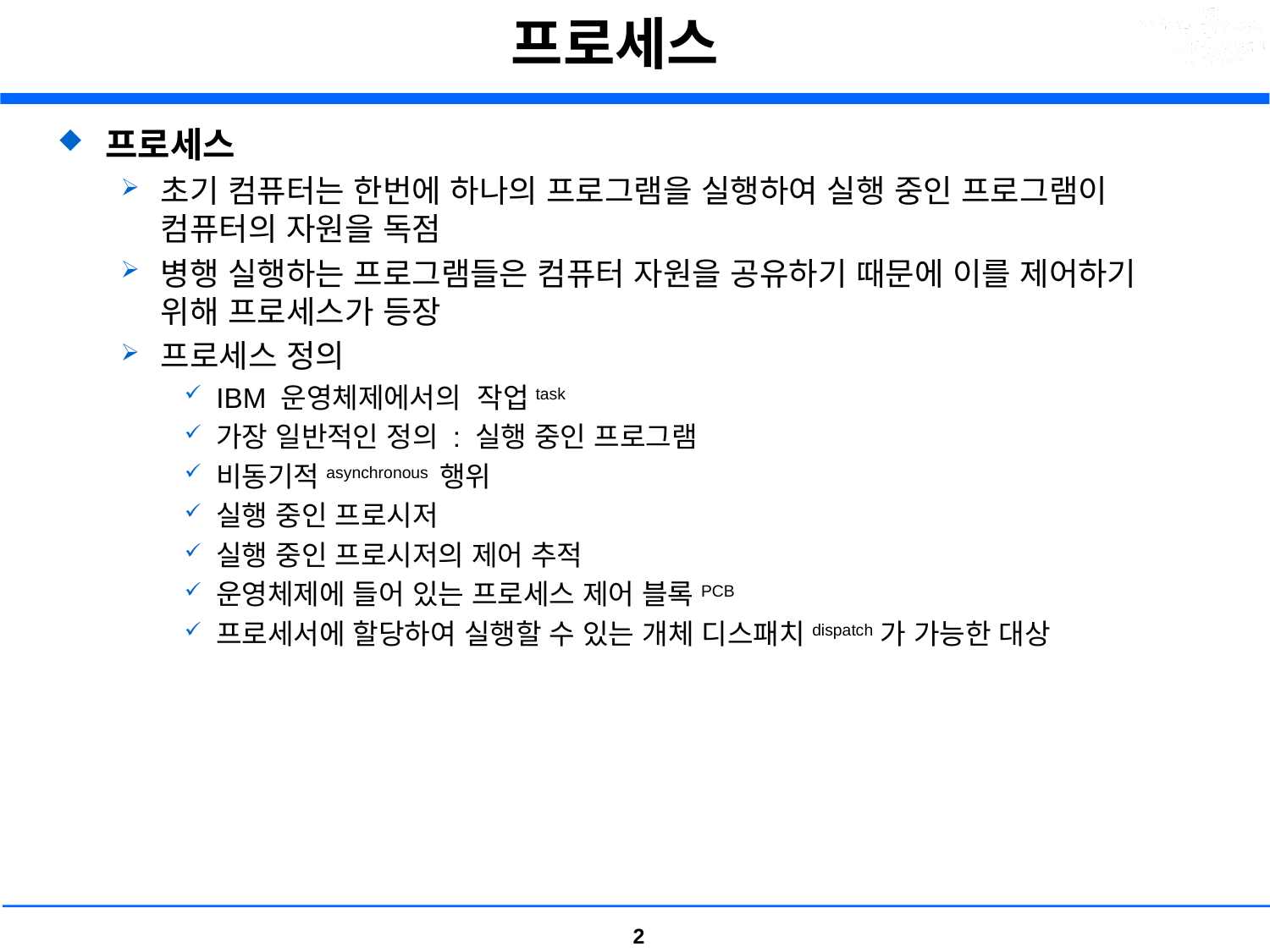

# 프로세스
프로세스
초기 컴퓨터는 한번에 하나의 프로그램을 실행하여 실행 중인 프로그램이 컴퓨터의 자원을 독점
병행 실행하는 프로그램들은 컴퓨터 자원을 공유하기 때문에 이를 제어하기 위해 프로세스가 등장
프로세스 정의
IBM 운영체제에서의  작업task
가장 일반적인 정의 : 실행 중인 프로그램
비동기적asynchronous 행위
실행 중인 프로시저
실행 중인 프로시저의 제어 추적
운영체제에 들어 있는 프로세스 제어 블록PCB
프로세서에 할당하여 실행할 수 있는 개체 디스패치dispatch가 가능한 대상